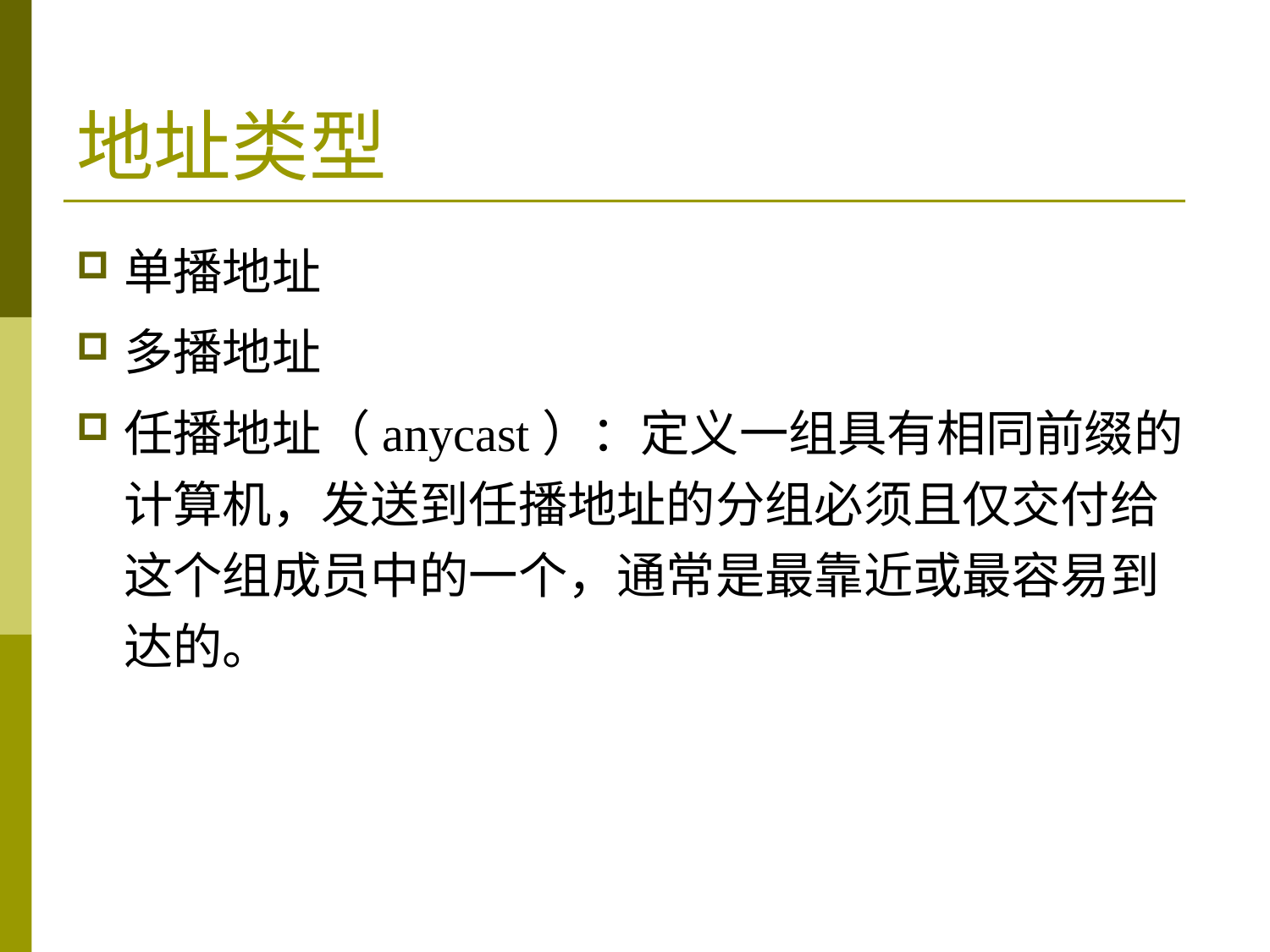

# 地址类型
单播地址
多播地址
任播地址（anycast）：定义一组具有相同前缀的计算机，发送到任播地址的分组必须且仅交付给这个组成员中的一个，通常是最靠近或最容易到达的。